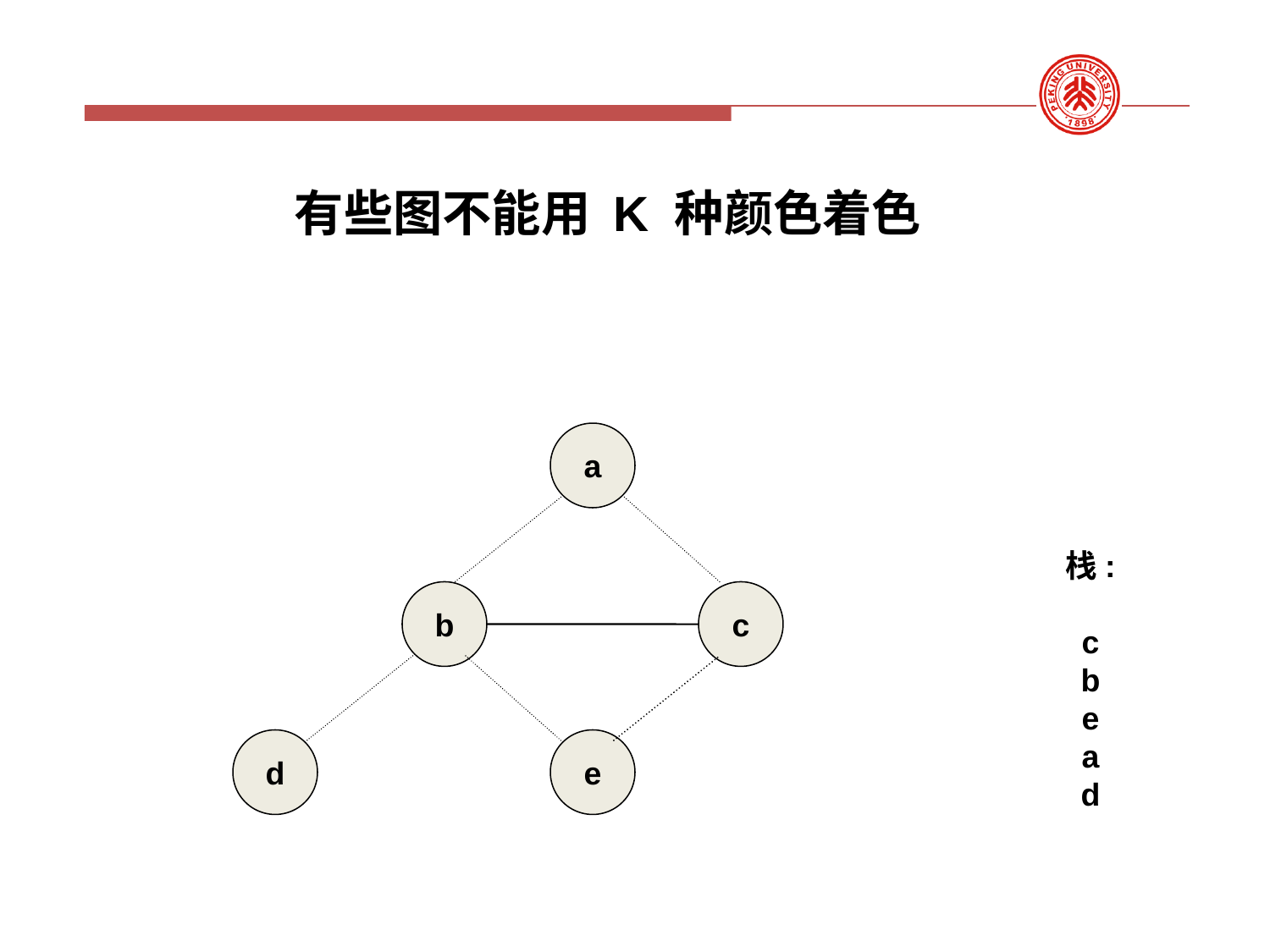

有些图不能用 K 种颜色着色
a

栈:

c
b
e
a
d
b
c

d
e